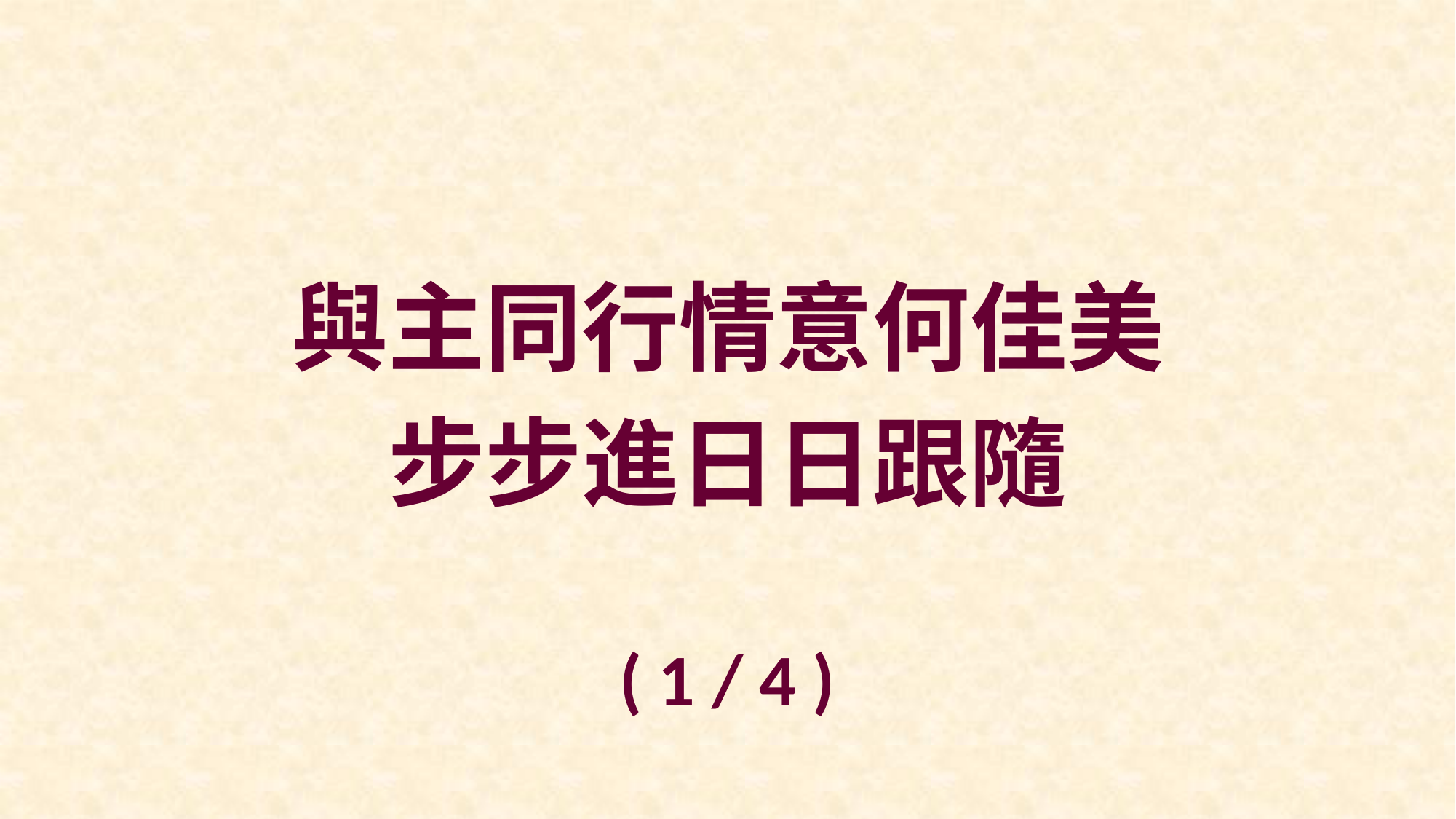

與主同行情意何佳美
步步進日日跟隨
( 1 / 4 )